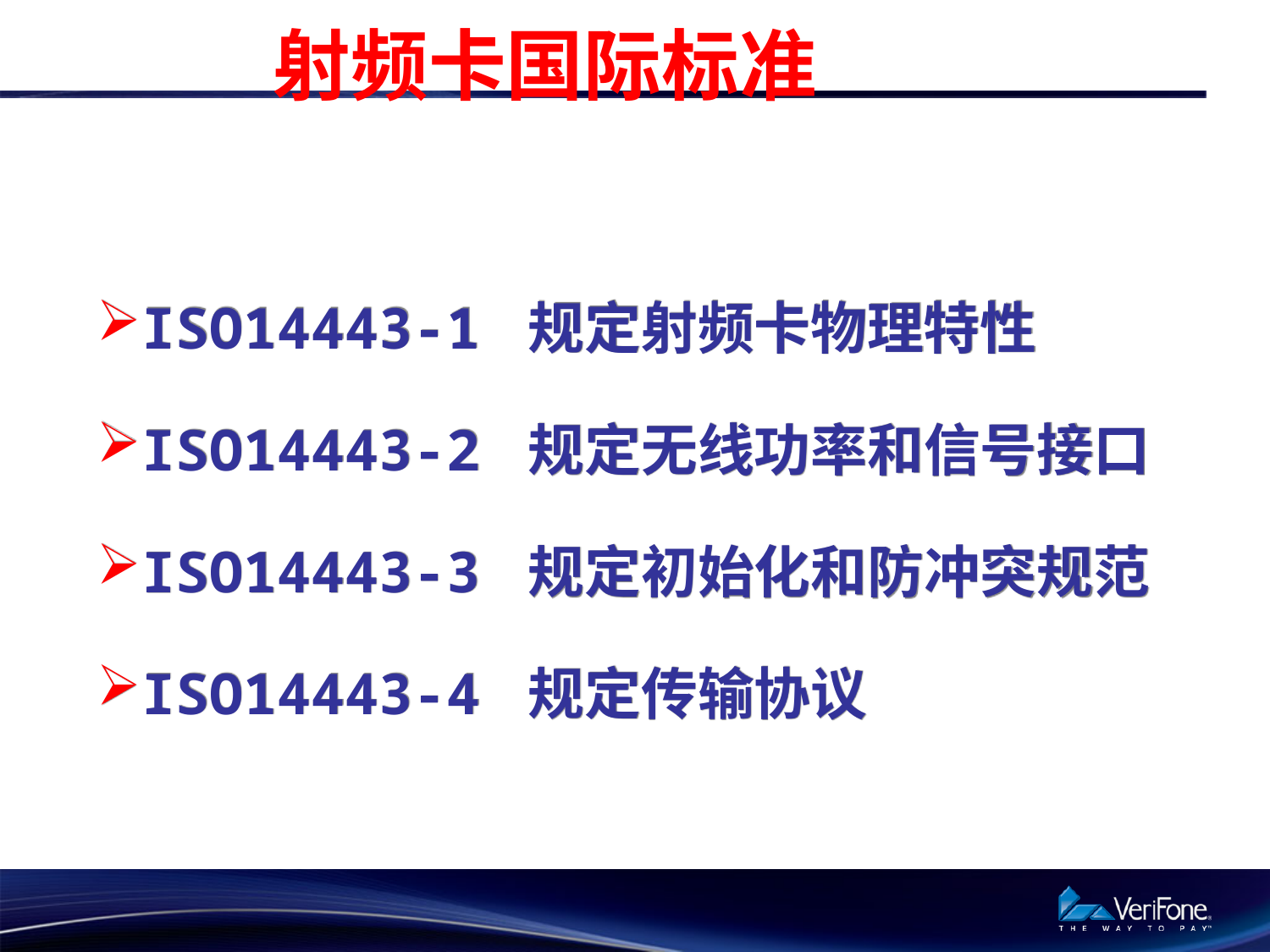

射频卡国际标准
ISO14443-1 规定射频卡物理特性
ISO14443-2 规定无线功率和信号接口
ISO14443-3 规定初始化和防冲突规范
ISO14443-4 规定传输协议